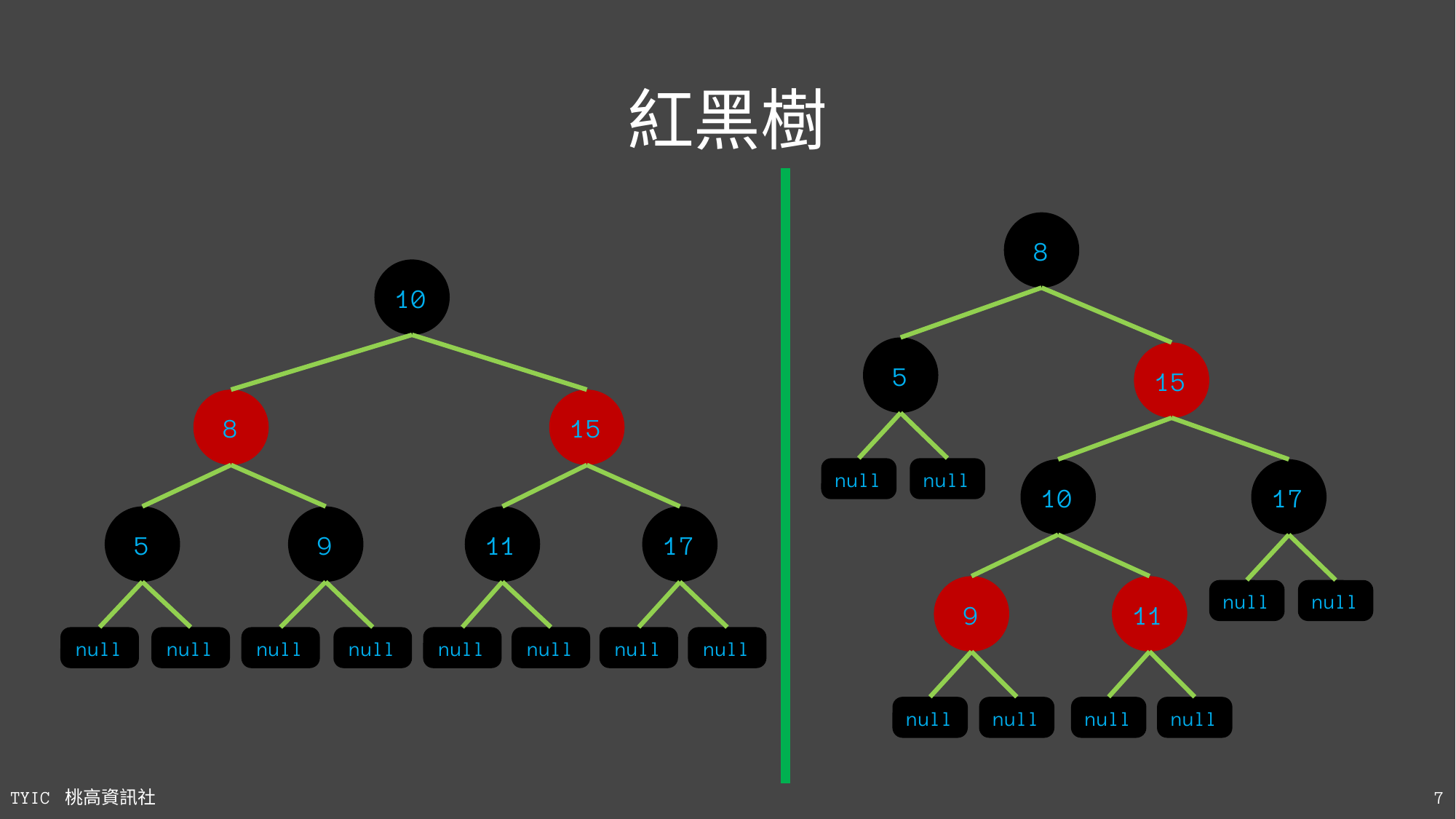

# 紅黑樹
8
5
15
null
null
10
17
9
11
null
null
null
null
null
null
10
8
15
5
9
11
17
null
null
null
null
null
null
null
null